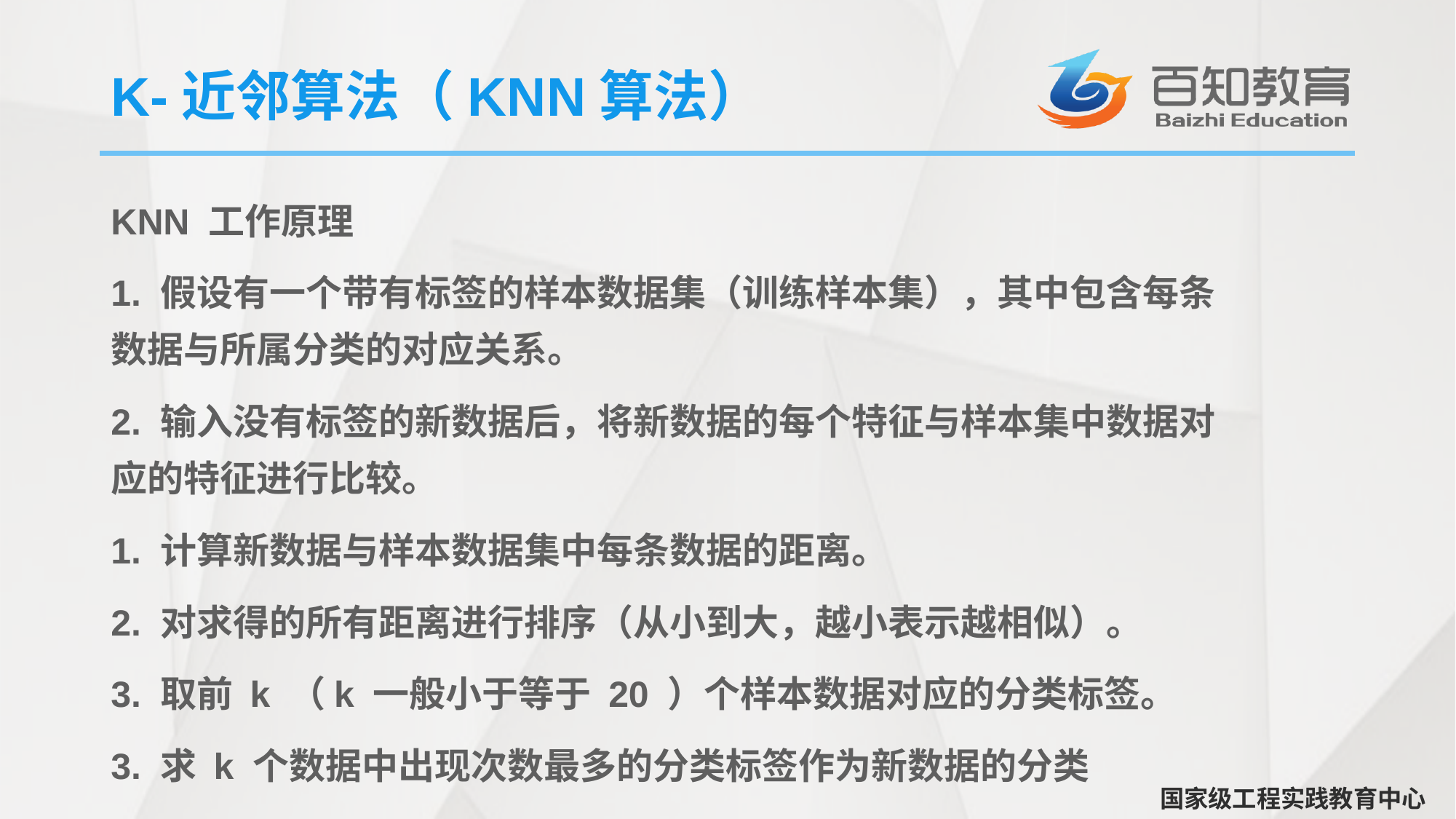

# K-近邻算法（KNN算法）
KNN 工作原理
1. 假设有一个带有标签的样本数据集（训练样本集），其中包含每条数据与所属分类的对应关系。
2. 输入没有标签的新数据后，将新数据的每个特征与样本集中数据对应的特征进行比较。
1. 计算新数据与样本数据集中每条数据的距离。
2. 对求得的所有距离进行排序（从小到大，越小表示越相似）。
3. 取前 k （k 一般小于等于 20 ）个样本数据对应的分类标签。
3. 求 k 个数据中出现次数最多的分类标签作为新数据的分类